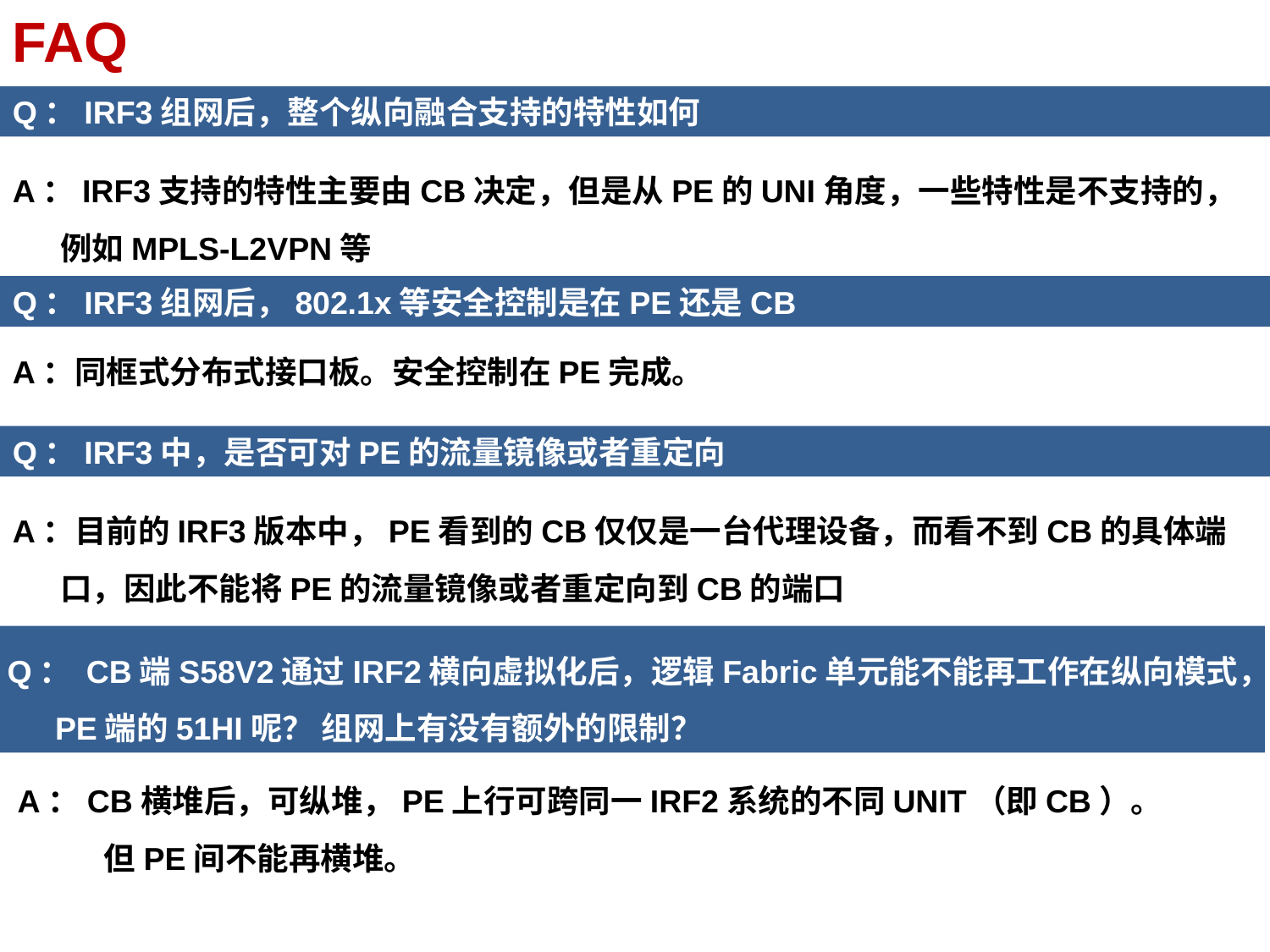

FAQ
Q：IRF3组网后，整个纵向融合支持的特性如何
A：IRF3支持的特性主要由CB决定，但是从PE的UNI角度，一些特性是不支持的，例如MPLS-L2VPN等
Q：IRF3组网后，802.1x等安全控制是在PE还是CB
A：同框式分布式接口板。安全控制在PE完成。
Q：IRF3中，是否可对PE的流量镜像或者重定向
A：目前的IRF3版本中，PE看到的CB仅仅是一台代理设备，而看不到CB的具体端口，因此不能将PE的流量镜像或者重定向到CB的端口
Q： CB端S58V2通过IRF2横向虚拟化后，逻辑Fabric单元能不能再工作在纵向模式，PE端的51HI呢？ 组网上有没有额外的限制？
A：CB横堆后，可纵堆，PE上行可跨同一IRF2系统的不同UNIT（即CB）。
           但PE间不能再横堆。